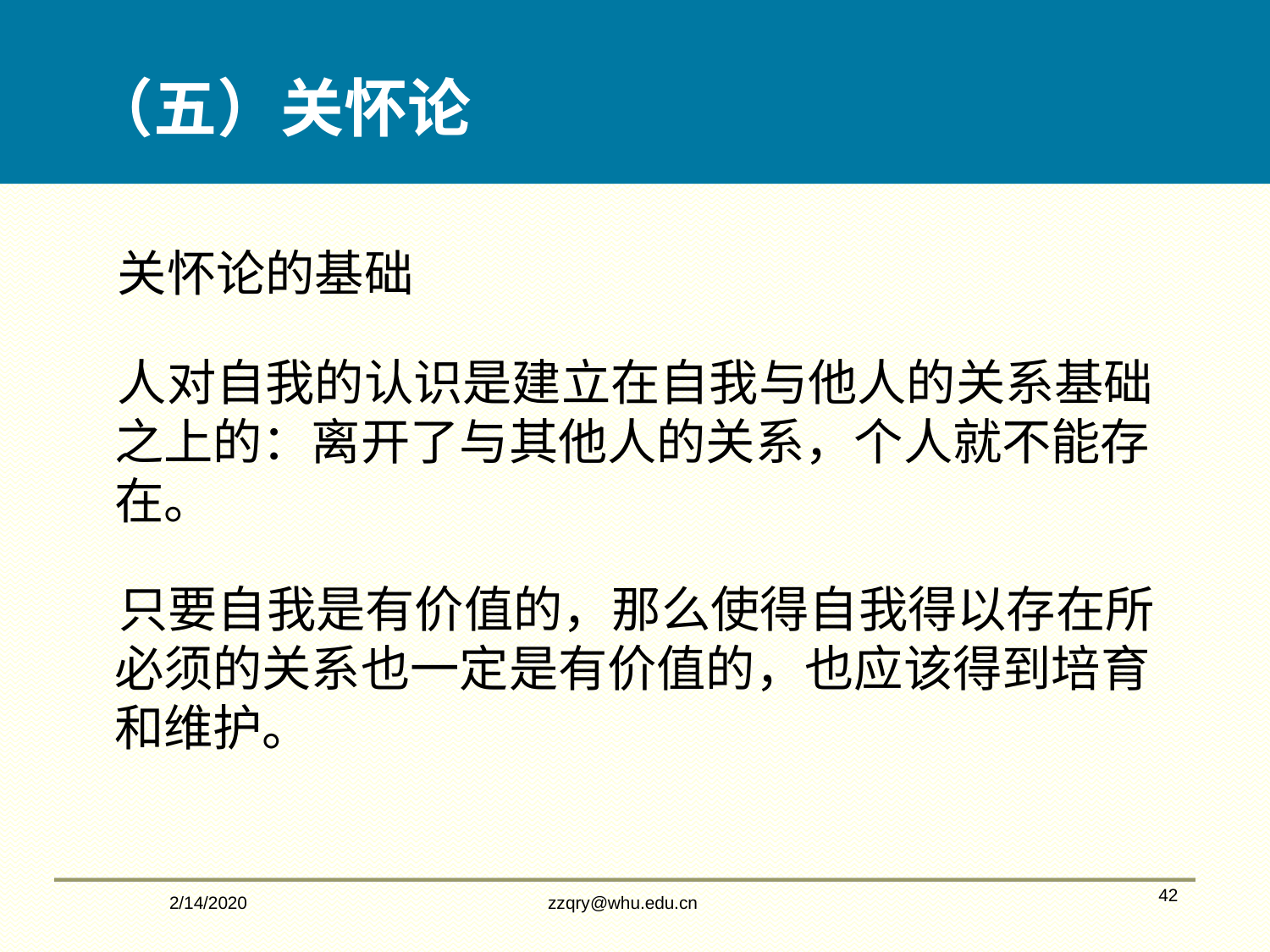

（五）关怀论
     关怀论的基础
     人对自我的认识是建立在自我与他人的关系基础之上的：离开了与其他人的关系，个人就不能存在。
   只要自我是有价值的，那么使得自我得以存在所必须的关系也一定是有价值的，也应该得到培育和维护。
2/14/2020
zzqry@whu.edu.cn
42